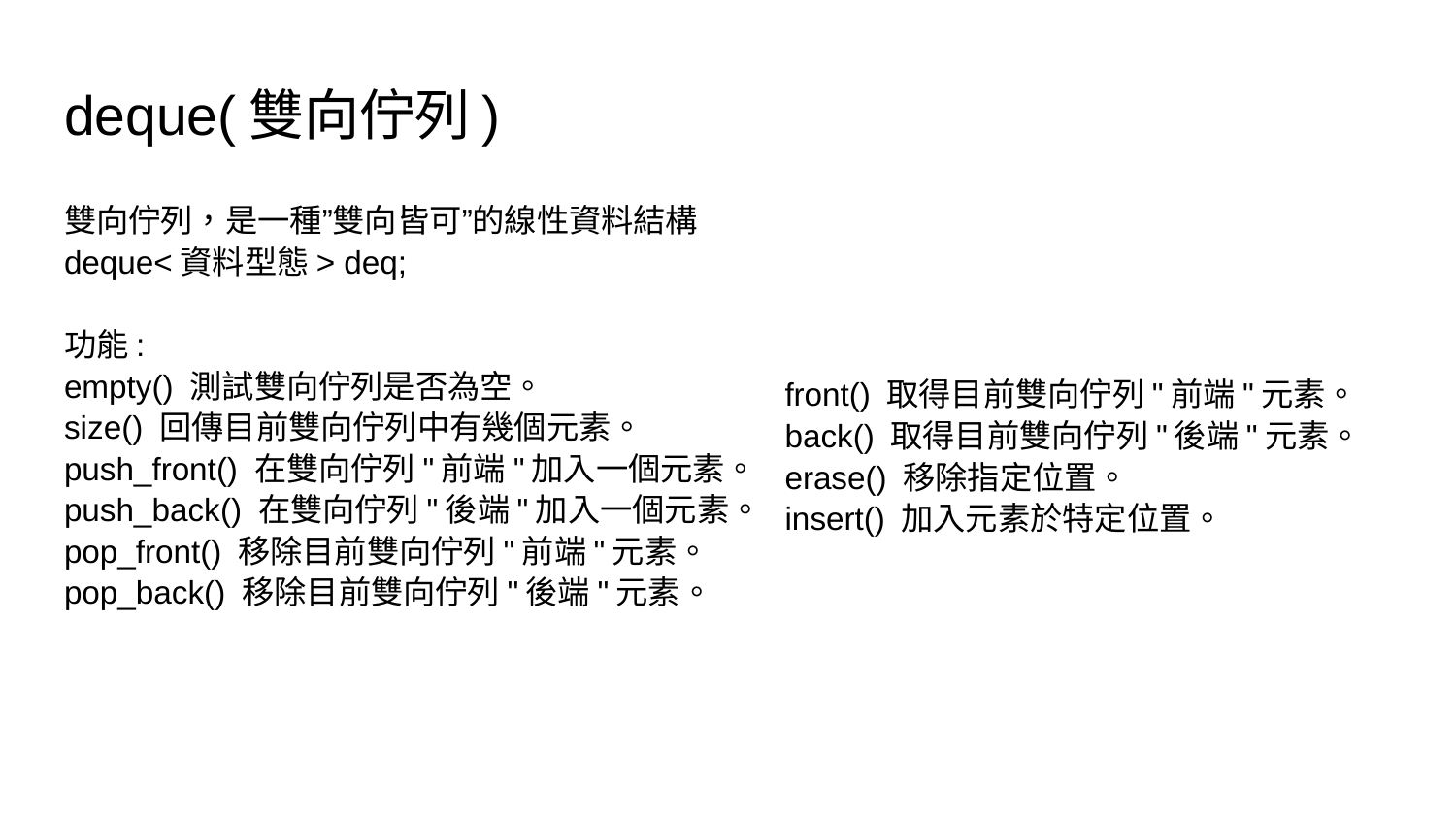

# deque(雙向佇列)
雙向佇列，是一種”雙向皆可”的線性資料結構
deque<資料型態> deq;

功能:
empty() 測試雙向佇列是否為空。
size() 回傳目前雙向佇列中有幾個元素。
push_front() 在雙向佇列"前端"加入一個元素。
push_back() 在雙向佇列"後端"加入一個元素。
pop_front() 移除目前雙向佇列"前端"元素。
pop_back() 移除目前雙向佇列"後端"元素。

front() 取得目前雙向佇列"前端"元素。
back() 取得目前雙向佇列"後端"元素。
erase() 移除指定位置。
insert() 加入元素於特定位置。